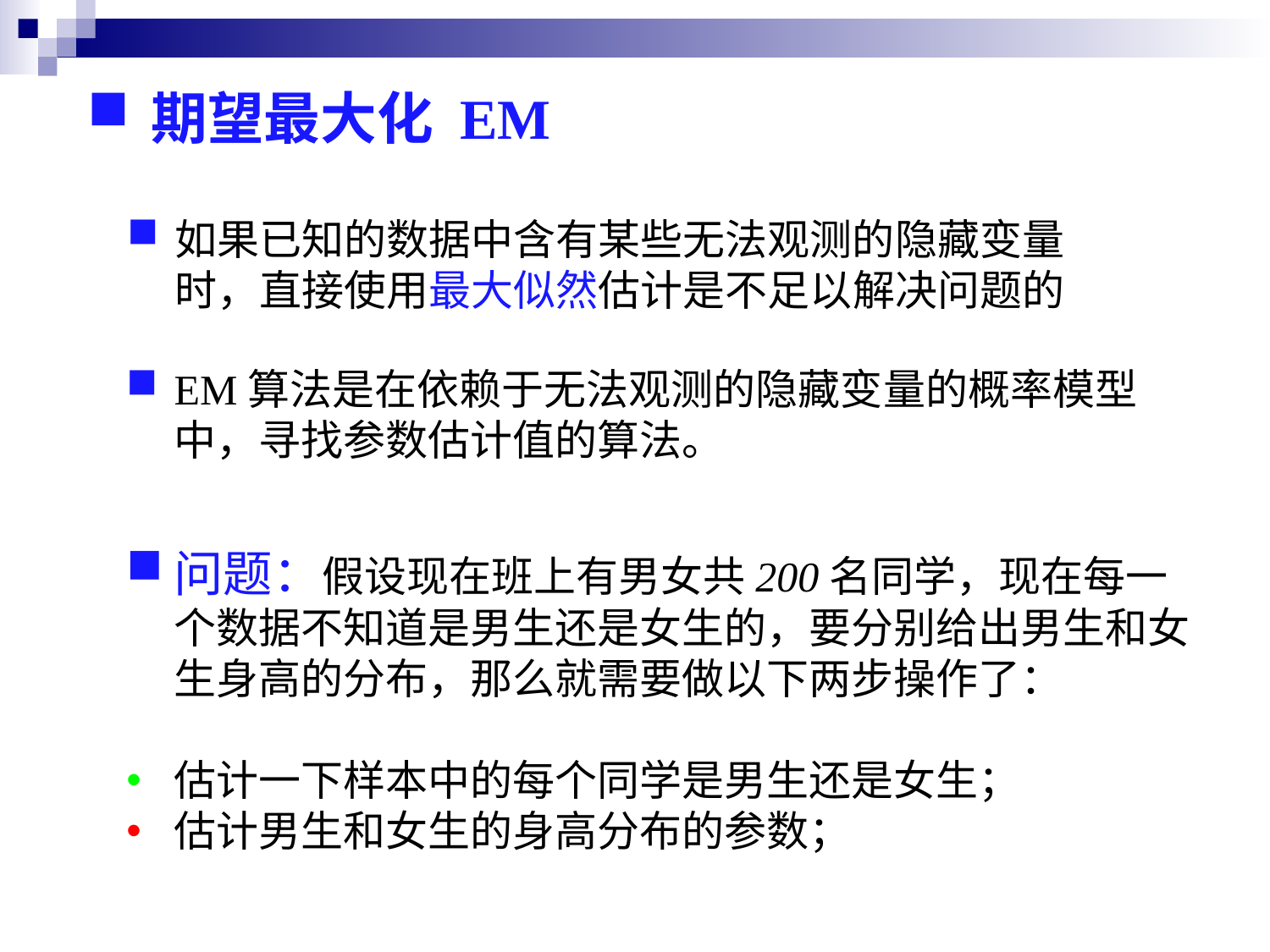

期望最大化 EM
如果已知的数据中含有某些无法观测的隐藏变量时，直接使用最大似然估计是不足以解决问题的
EM算法是在依赖于无法观测的隐藏变量的概率模型中，寻找参数估计值的算法。
问题：假设现在班上有男女共200名同学，现在每一个数据不知道是男生还是女生的，要分别给出男生和女生身高的分布，那么就需要做以下两步操作了：

估计一下样本中的每个同学是男生还是女生；
估计男生和女生的身高分布的参数；